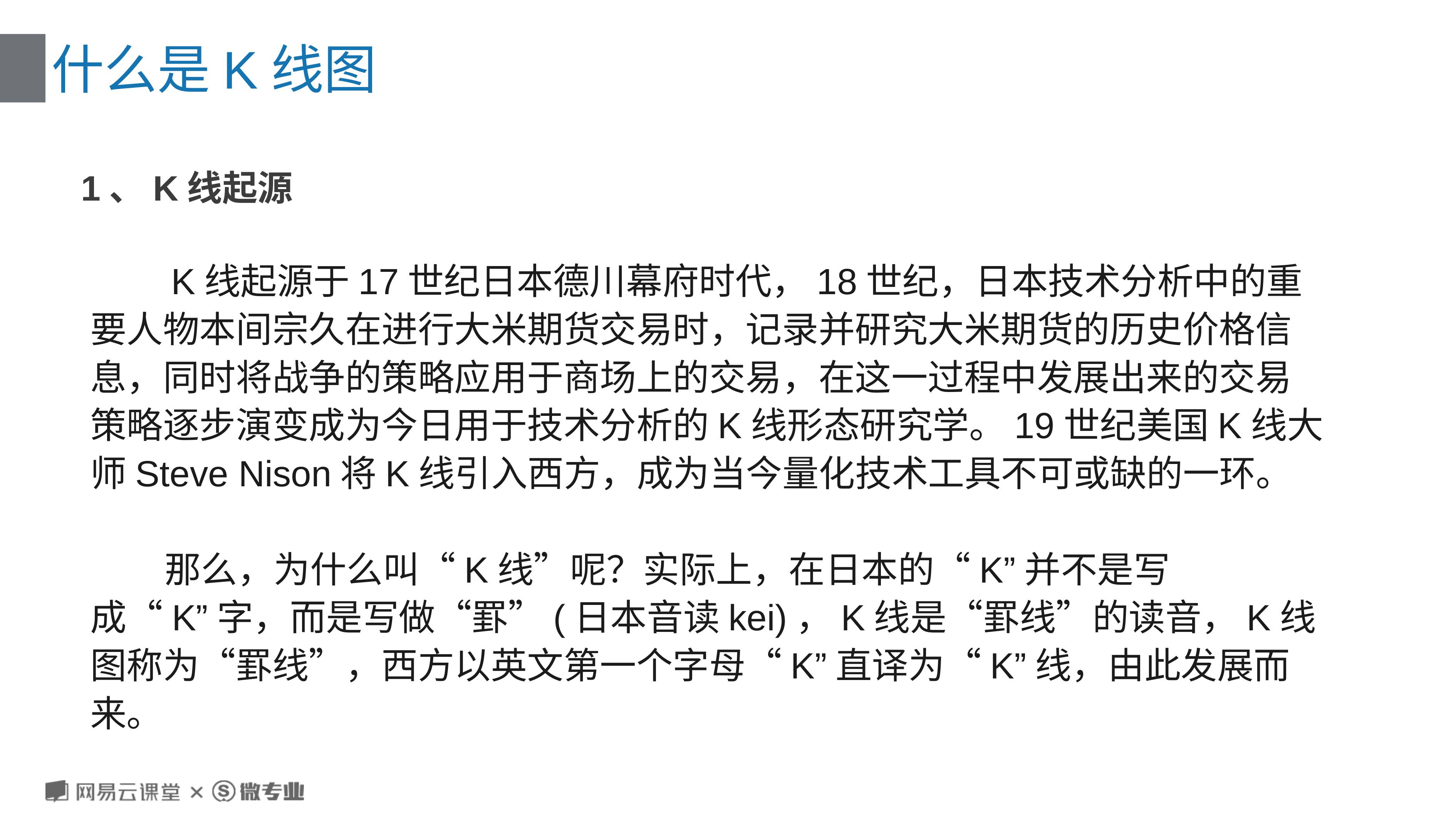

# 什么是K线图
1、K线起源

        K线起源于17世纪日本德川幕府时代，18世纪，日本技术分析中的重要人物本间宗久在进行大米期货交易时，记录并研究大米期货的历史价格信息，同时将战争的策略应用于商场上的交易，在这一过程中发展出来的交易策略逐步演变成为今日用于技术分析的K线形态研究学。19世纪美国K线大师Steve Nison将K线引入西方，成为当今量化技术工具不可或缺的一环。

        那么，为什么叫“K线”呢？实际上，在日本的“K”并不是写成“K”字，而是写做“罫”(日本音读kei)，K线是“罫线”的读音，K线图称为“罫线”，西方以英文第一个字母“K”直译为“K”线，由此发展而来。